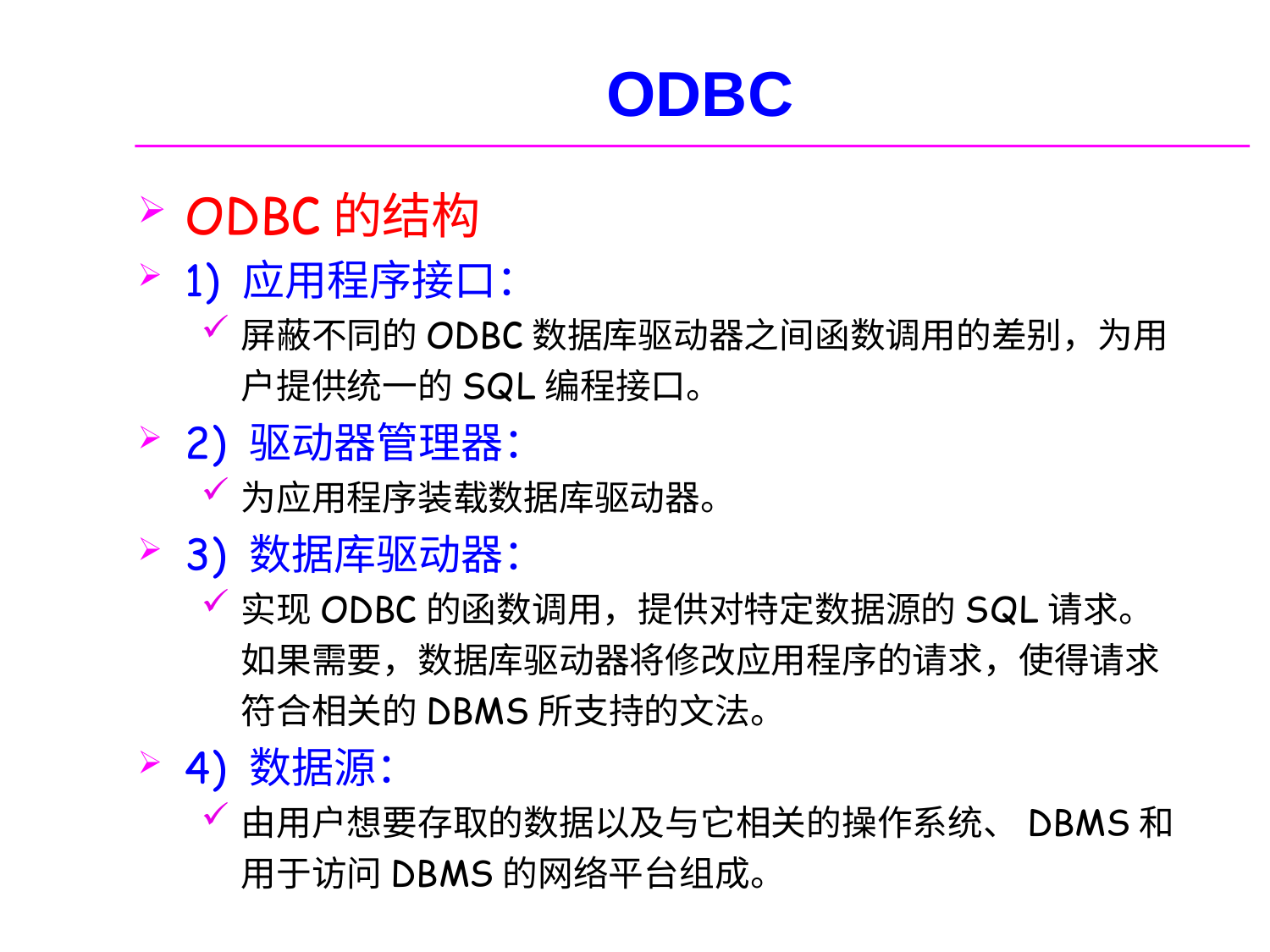

# ODBC
ODBC的结构
1) 应用程序接口：
屏蔽不同的ODBC数据库驱动器之间函数调用的差别，为用户提供统一的SQL编程接口。
2) 驱动器管理器：
为应用程序装载数据库驱动器。
3) 数据库驱动器：
实现ODBC的函数调用，提供对特定数据源的SQL请求。如果需要，数据库驱动器将修改应用程序的请求，使得请求符合相关的DBMS所支持的文法。
4) 数据源：
由用户想要存取的数据以及与它相关的操作系统、DBMS和用于访问DBMS的网络平台组成。

6